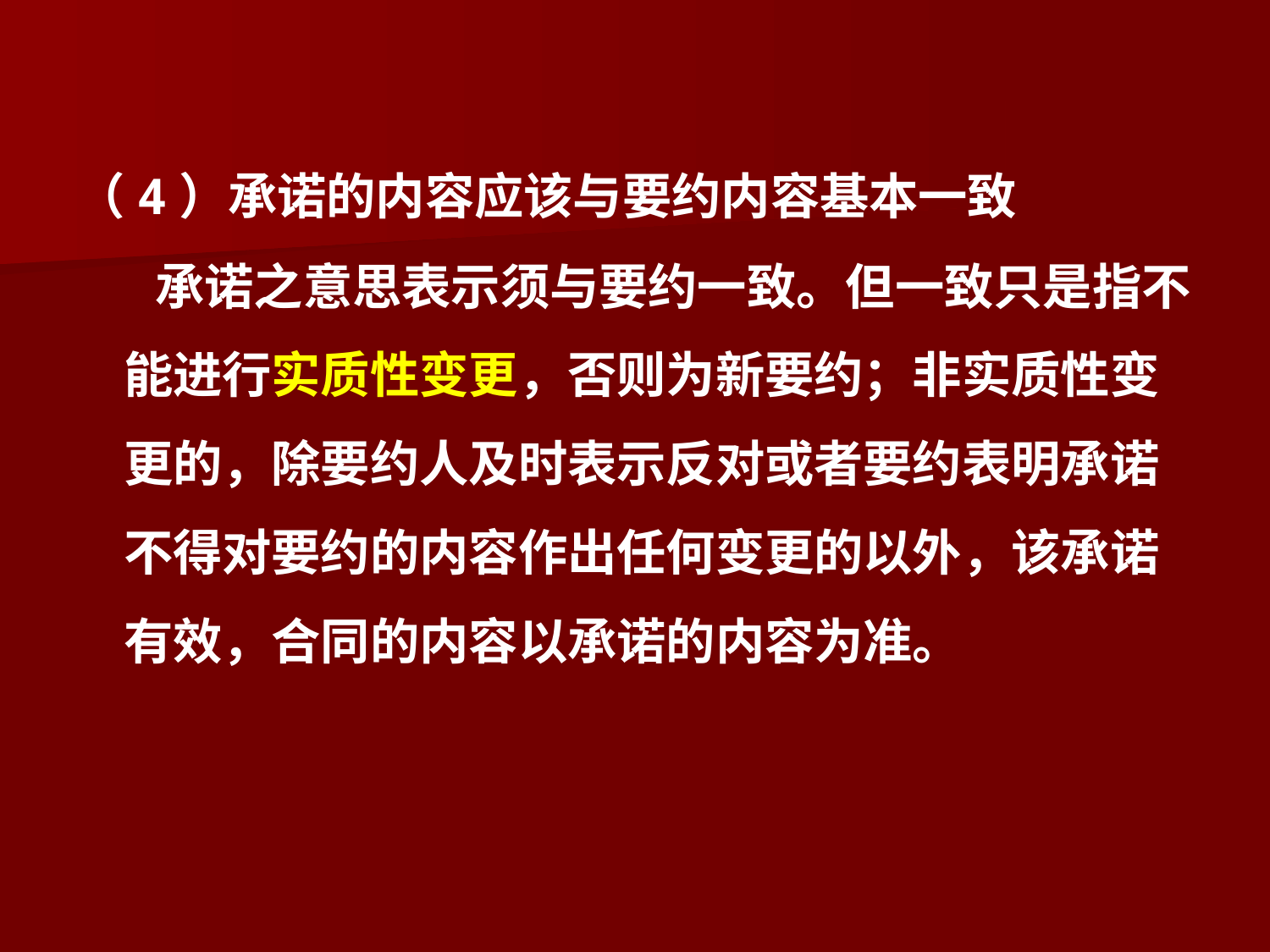

（4）承诺的内容应该与要约内容基本一致
      承诺之意思表示须与要约一致。但一致只是指不能进行实质性变更，否则为新要约；非实质性变更的，除要约人及时表示反对或者要约表明承诺不得对要约的内容作出任何变更的以外，该承诺有效，合同的内容以承诺的内容为准。

31